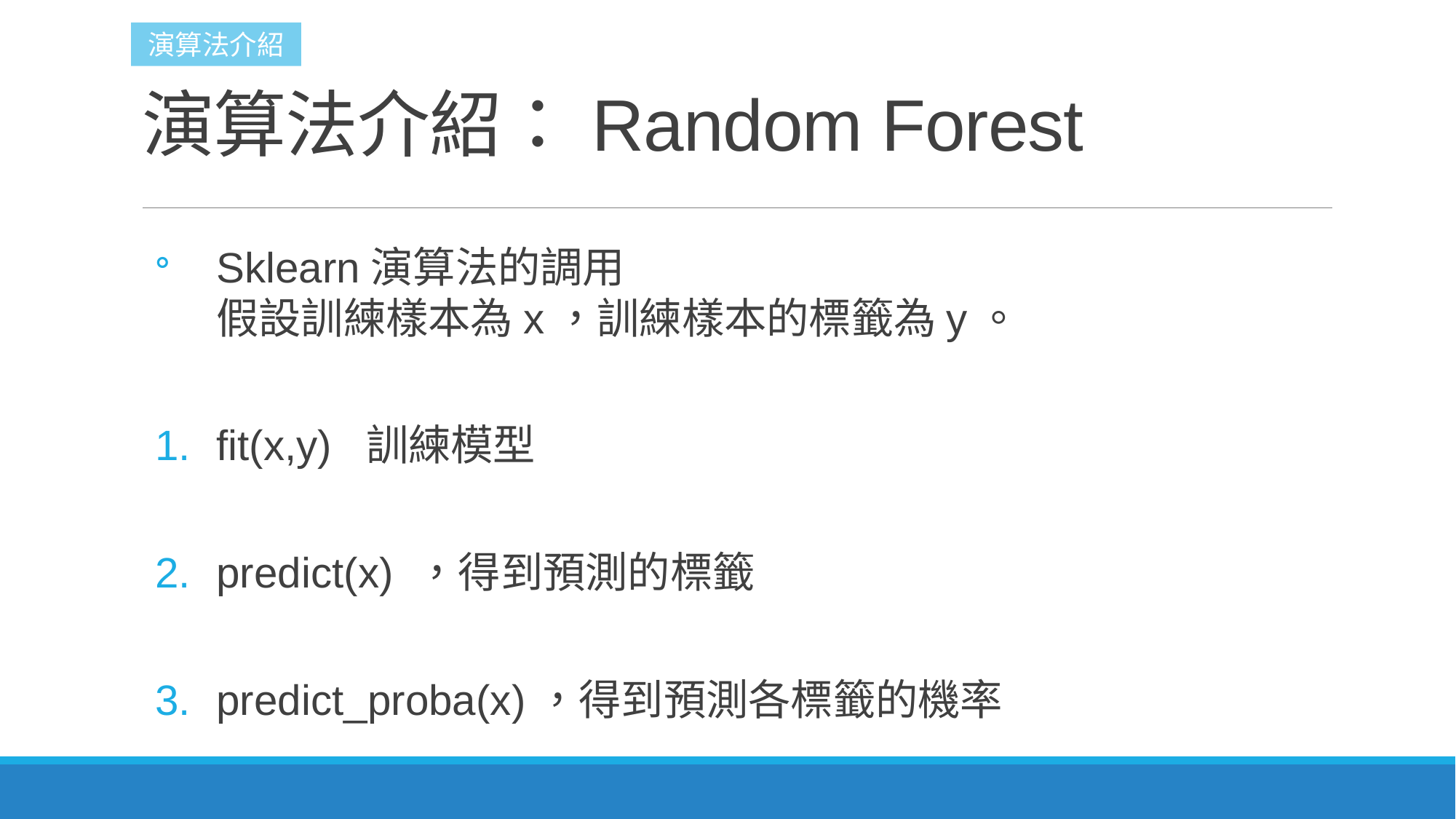

演算法介紹
# 演算法介紹：Random Forest
Sklearn演算法的調用
假設訓練樣本為x，訓練樣本的標籤為y。

fit(x,y)  訓練模型

predict(x) ，得到預測的標籤

predict_proba(x)，得到預測各標籤的機率